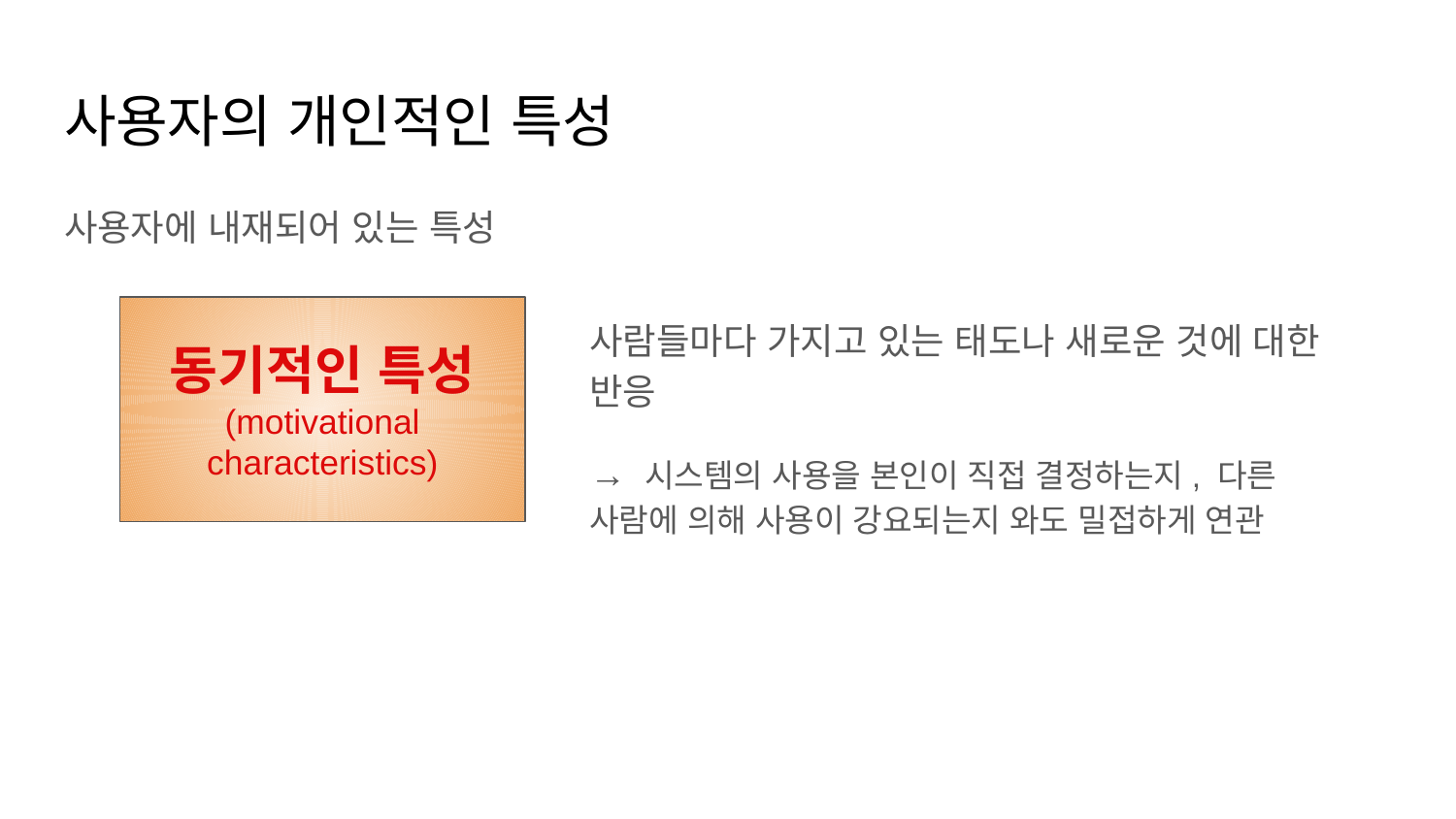

# 사용자의 개인적인 특성
사용자에 내재되어 있는 특성
동기적인 특성
(motivational characteristics)
사람들마다 가지고 있는 태도나 새로운 것에 대한 반응
→ 시스템의 사용을 본인이 직접 결정하는지, 다른 사람에 의해 사용이 강요되는지 와도 밀접하게 연관